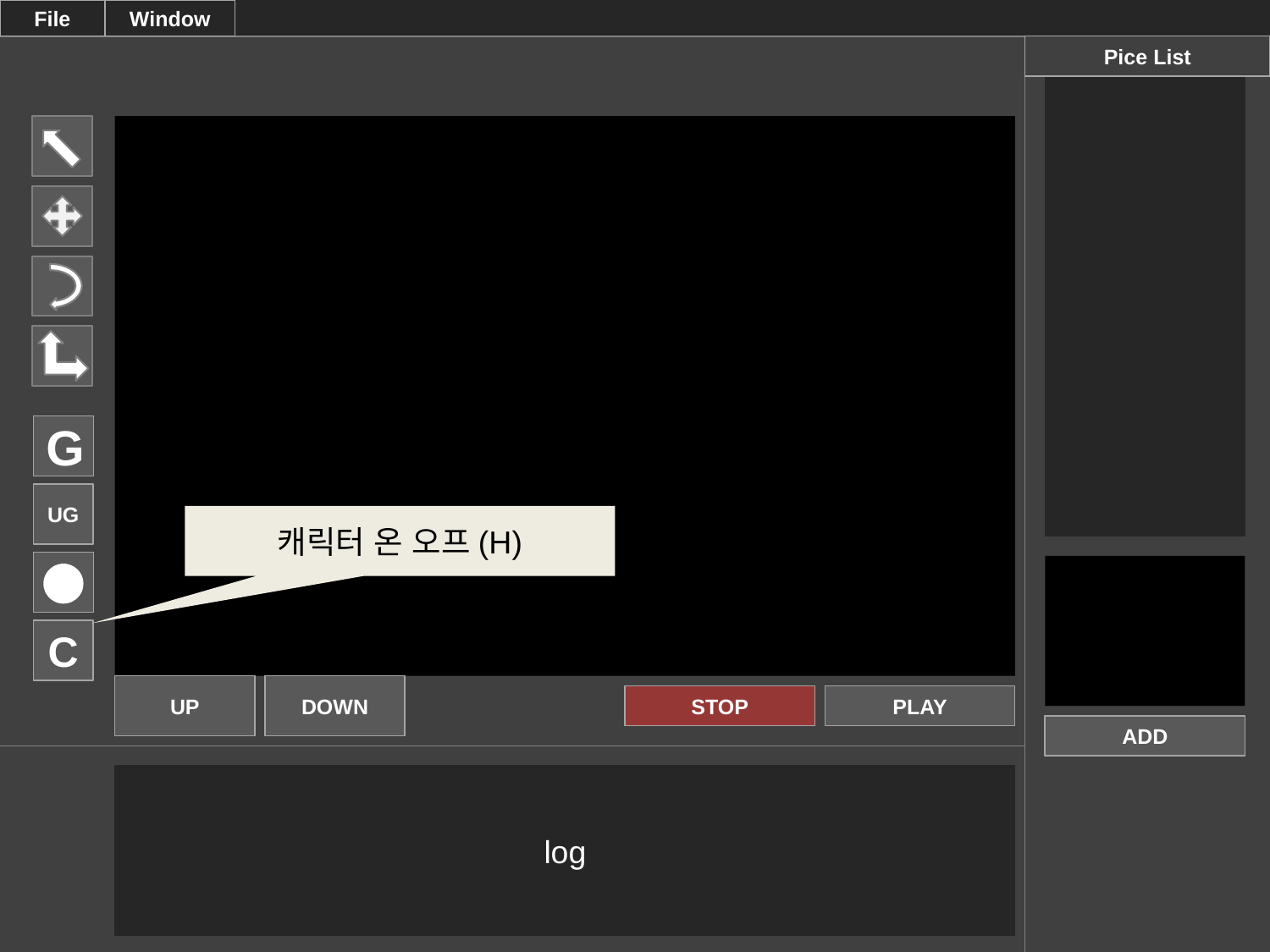

File
Window
Pice List

G
UG
캐릭터 온 오프(H)

C
UP
DOWN
STOP
PLAY
ADD
log